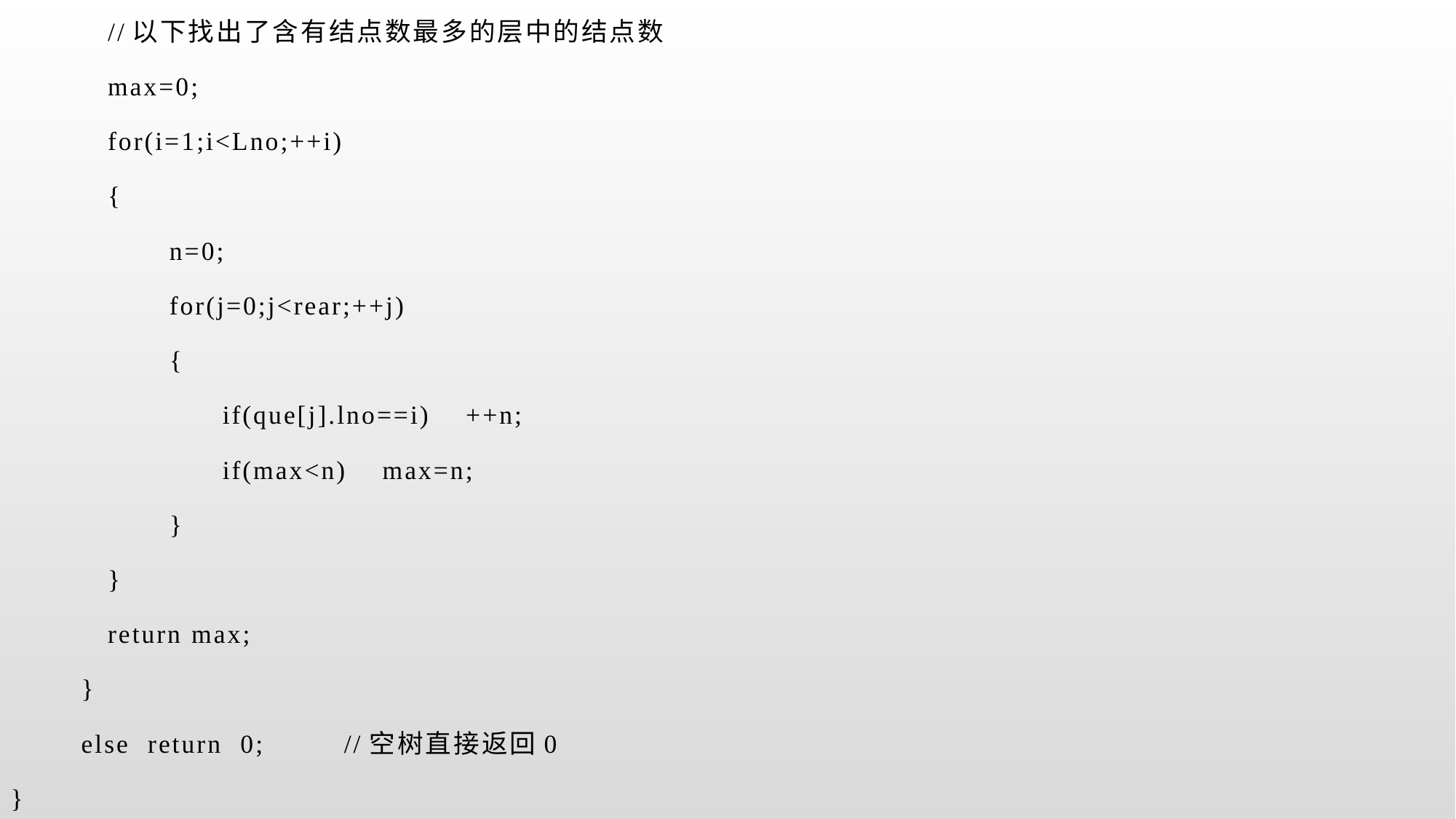

//以下找出了含有结点数最多的层中的结点数
           max=0;
           for(i=1;i<Lno;++i)
           {
                  n=0;
                  for(j=0;j<rear;++j)
                  {
                        if(que[j].lno==i)    ++n;
                        if(max<n)    max=n;
                  }
           }
           return max;
        }
        else  return  0;         //空树直接返回0
}